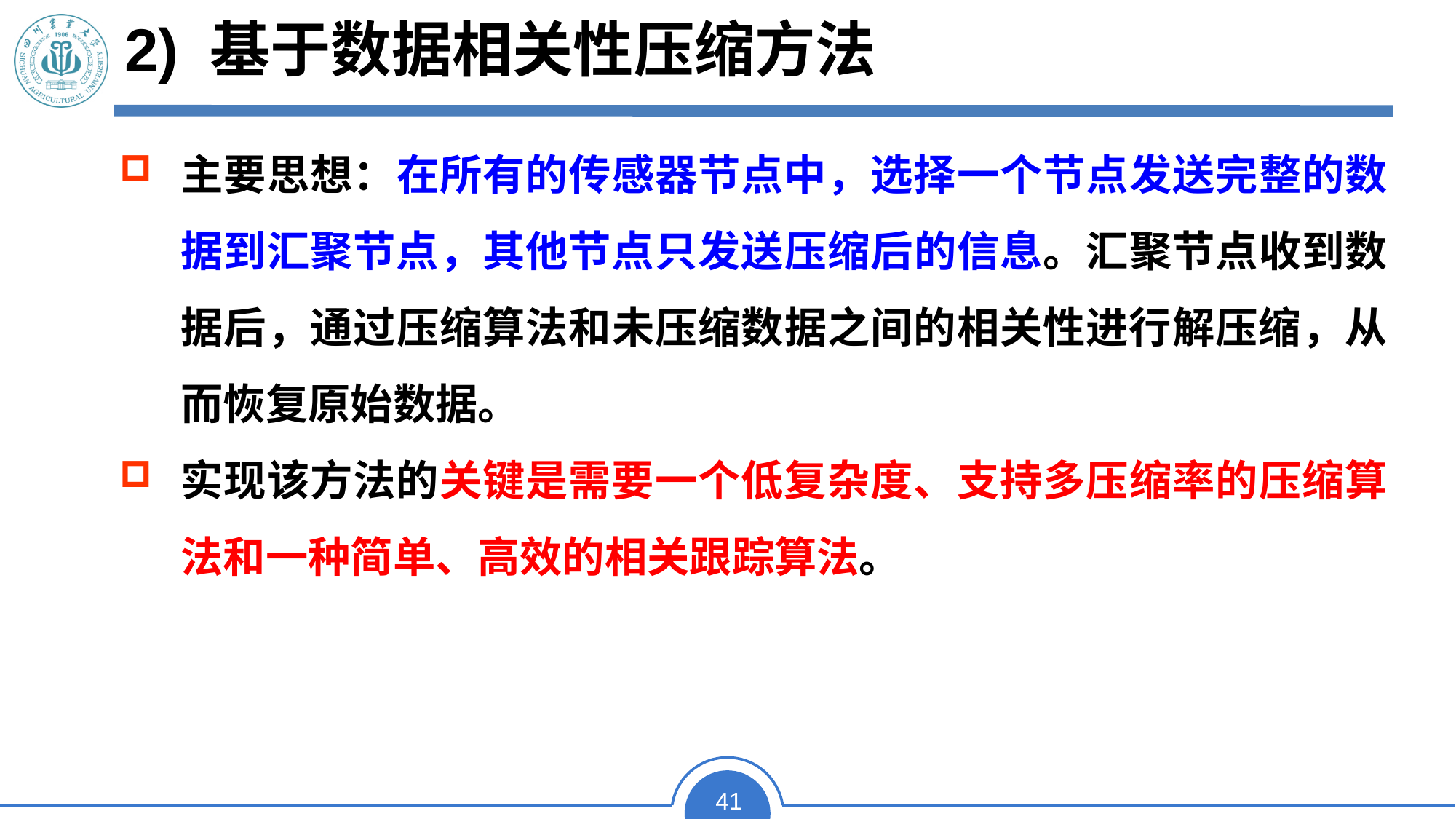

# 2) 基于数据相关性压缩方法
主要思想：在所有的传感器节点中，选择一个节点发送完整的数据到汇聚节点，其他节点只发送压缩后的信息。汇聚节点收到数据后，通过压缩算法和未压缩数据之间的相关性进行解压缩，从而恢复原始数据。
实现该方法的关键是需要一个低复杂度、支持多压缩率的压缩算法和一种简单、高效的相关跟踪算法。